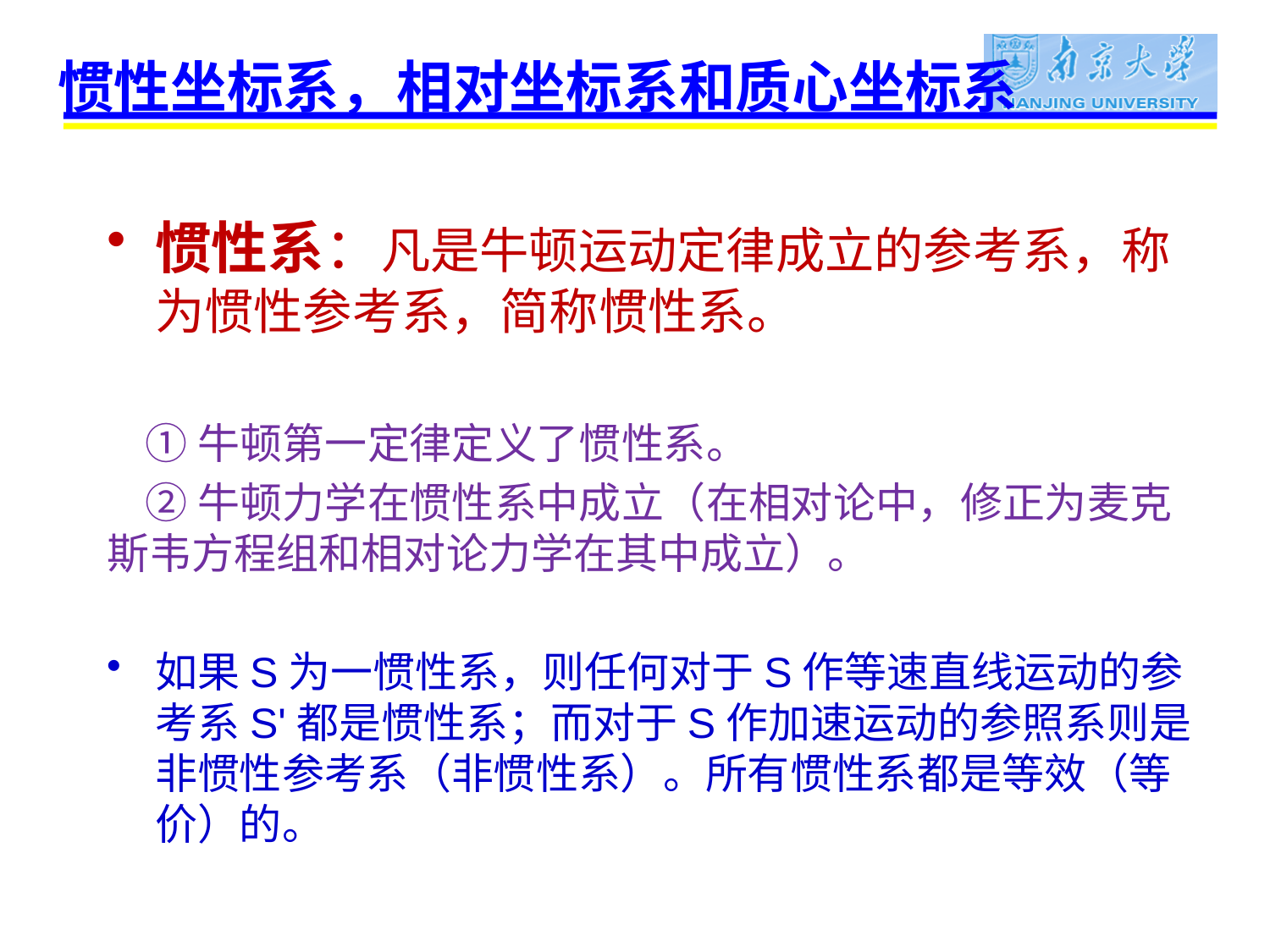

# 惯性坐标系，相对坐标系和质心坐标系
惯性系：凡是牛顿运动定律成立的参考系，称为惯性参考系，简称惯性系。

    ①牛顿第一定律定义了惯性系。
    ②牛顿力学在惯性系中成立（在相对论中，修正为麦克斯韦方程组和相对论力学在其中成立）。

如果S为一惯性系，则任何对于S作等速直线运动的参考系S'都是惯性系；而对于S作加速运动的参照系则是非惯性参考系（非惯性系）。所有惯性系都是等效（等价）的。